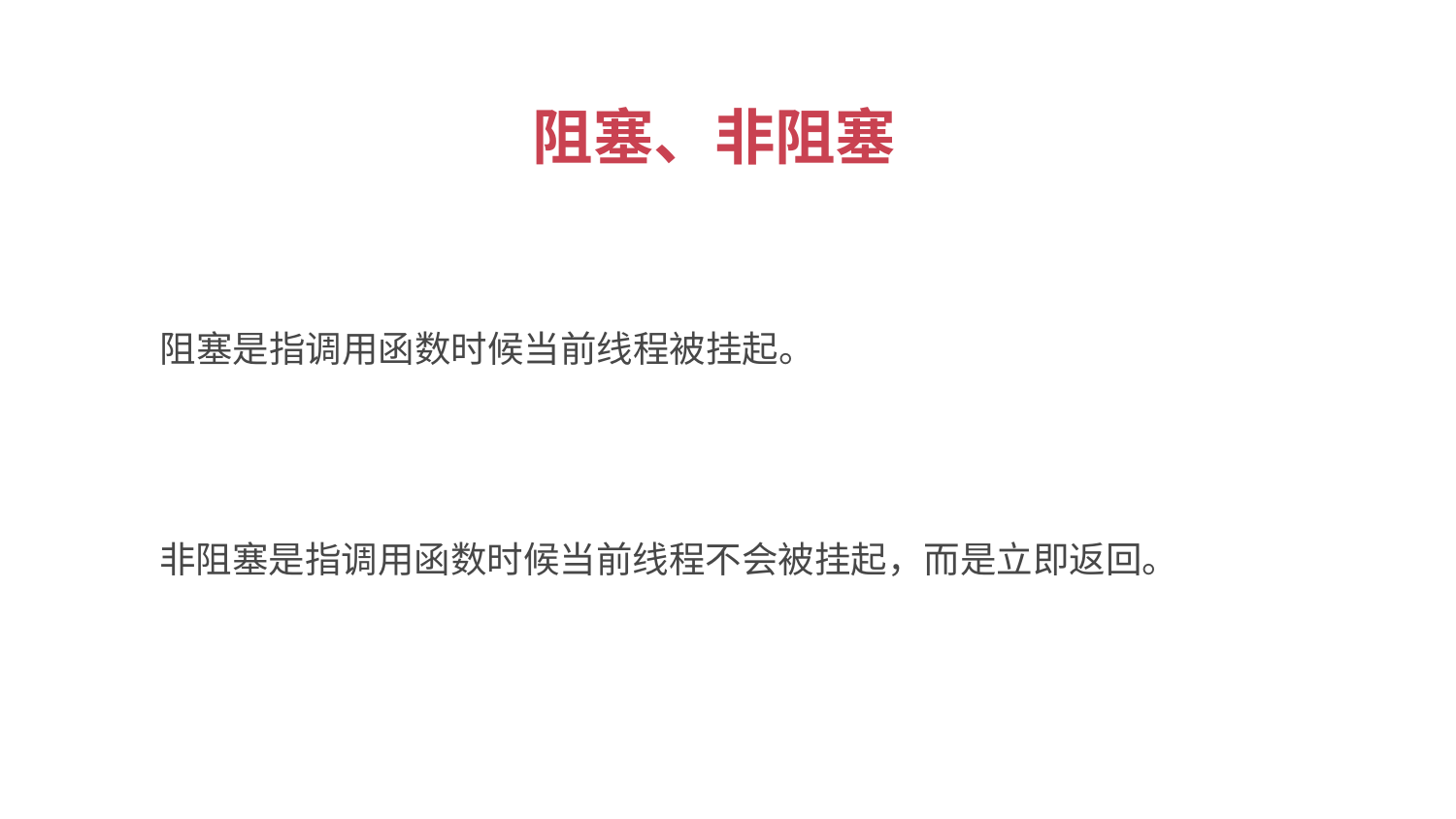

阻塞、非阻塞
阻塞是指调用函数时候当前线程被挂起。
非阻塞是指调用函数时候当前线程不会被挂起，而是立即返回。